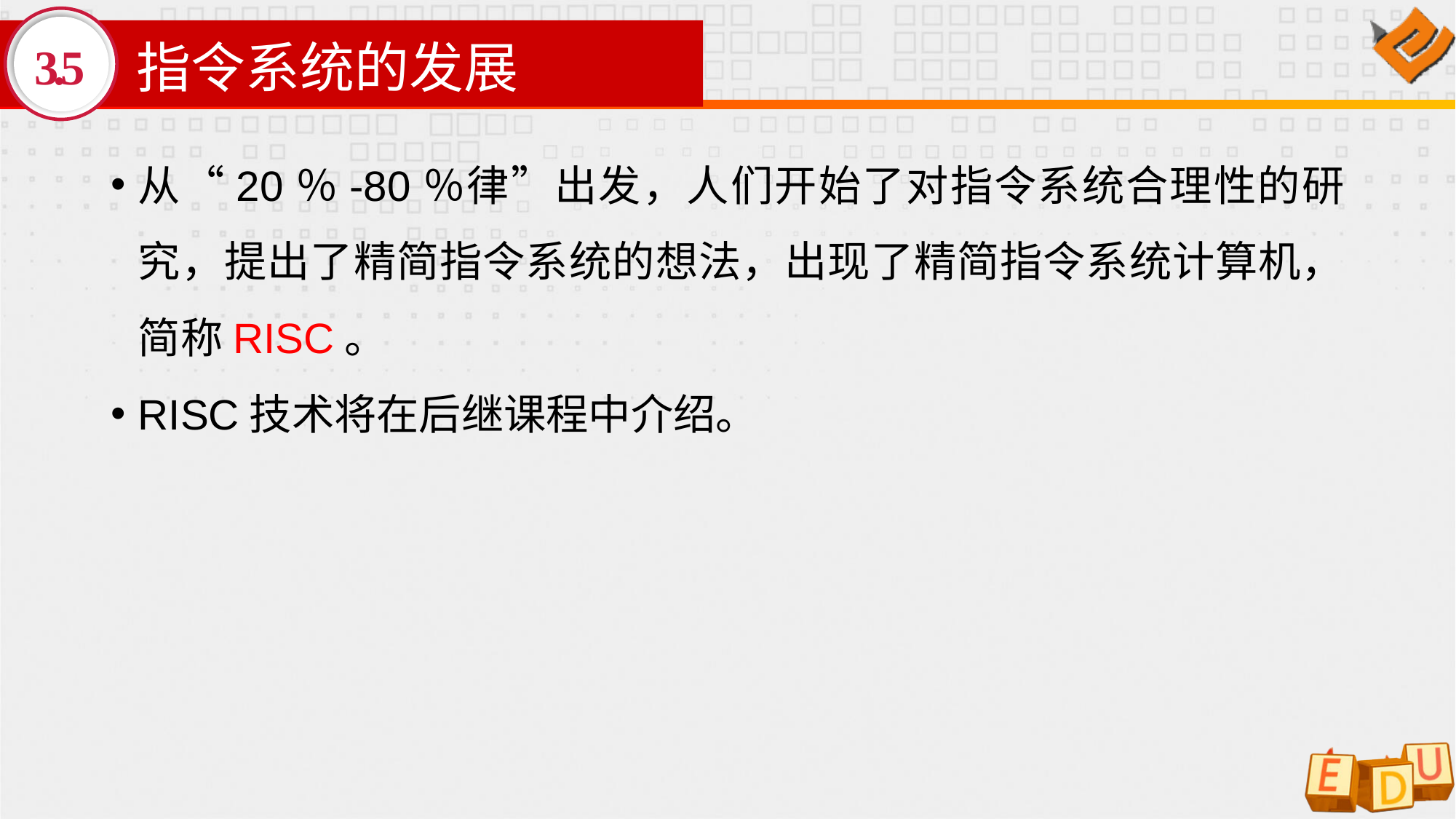

# 指令系统的发展
3.5
从“20％-80％律”出发，人们开始了对指令系统合理性的研究，提出了精简指令系统的想法，出现了精简指令系统计算机，简称RISC。
RISC技术将在后继课程中介绍。